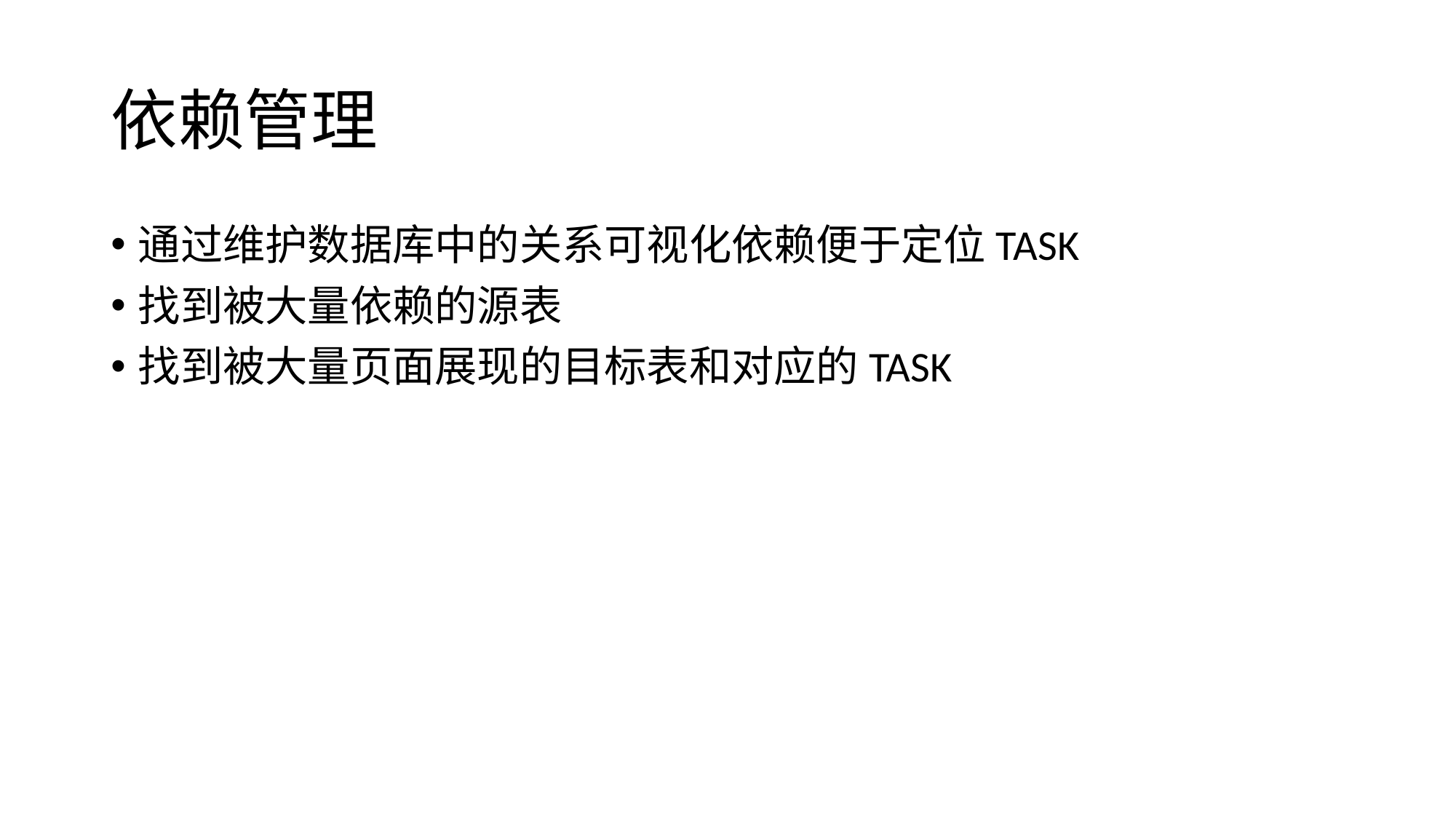

# 依赖管理
通过维护数据库中的关系可视化依赖便于定位TASK
找到被大量依赖的源表
找到被大量页面展现的目标表和对应的TASK